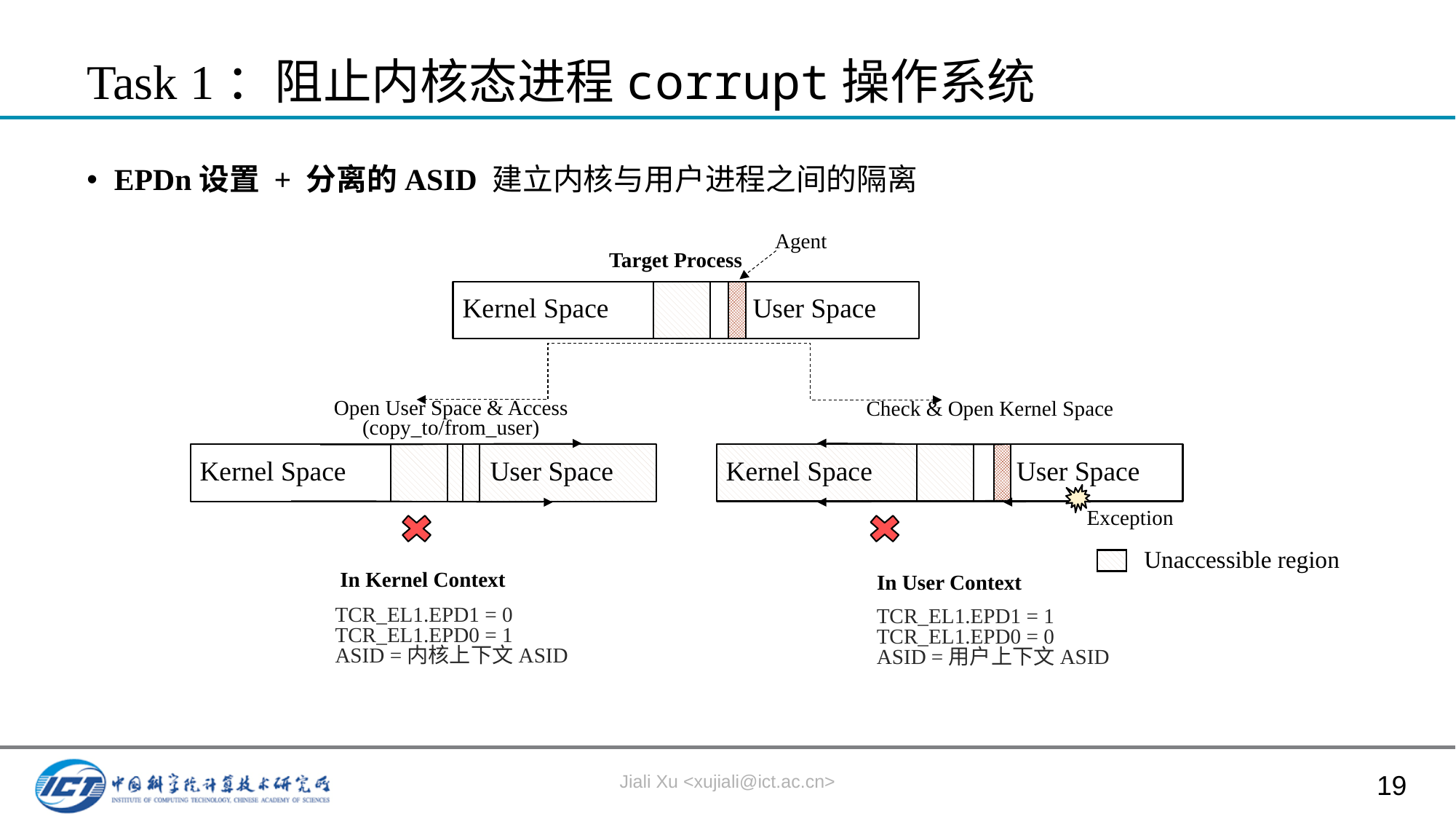

# Task 1：阻止内核态进程corrupt操作系统
EPDn设置 + 分离的ASID 建立内核与用户进程之间的隔离

Agent
Target Process
Kernel Space
User Space

Open User Space & Access
(copy_to/from_user)
Check & Open Kernel Space
Kernel Space
User Space

Kernel Space
User Space

Exception

Unaccessible region

In Kernel Context
In User Context
TCR_EL1.EPD1 = 0
TCR_EL1.EPD0 = 1
ASID =内核上下文ASID
TCR_EL1.EPD1 = 1
TCR_EL1.EPD0 = 0
ASID =用户上下文ASID

Jiali Xu <xujiali@ict.ac.cn>
19